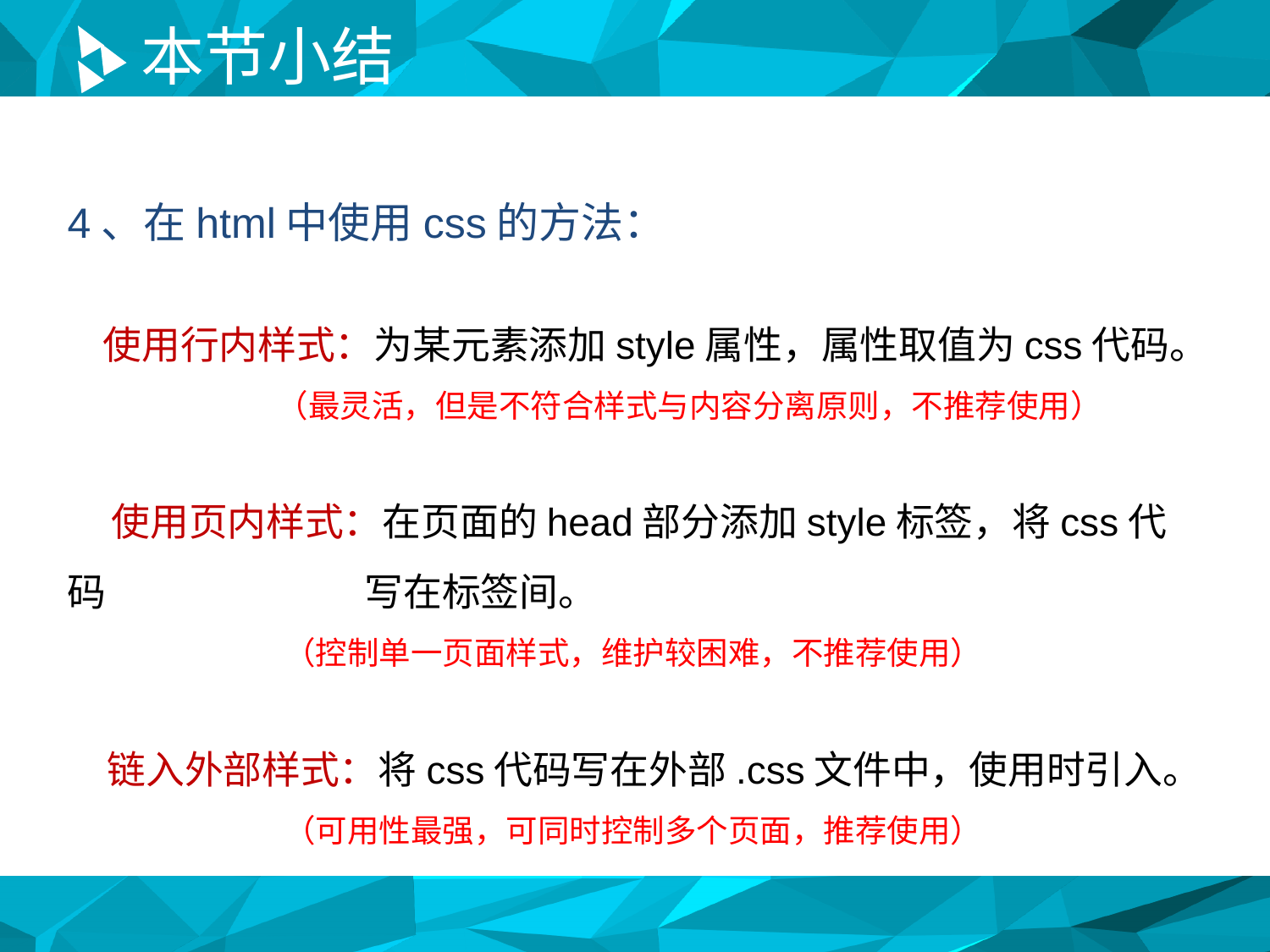

本节小结
4、在html中使用css的方法：

    使用行内样式：为某元素添加style属性，属性取值为css代码。
                            （最灵活，但是不符合样式与内容分离原则，不推荐使用）

    使用页内样式：在页面的head部分添加style标签，将css代码    		     写在标签间。
                             （控制单一页面样式，维护较困难，不推荐使用）

    链入外部样式：将css代码写在外部.css文件中，使用时引入。
                                 （可用性最强，可同时控制多个页面，推荐使用）